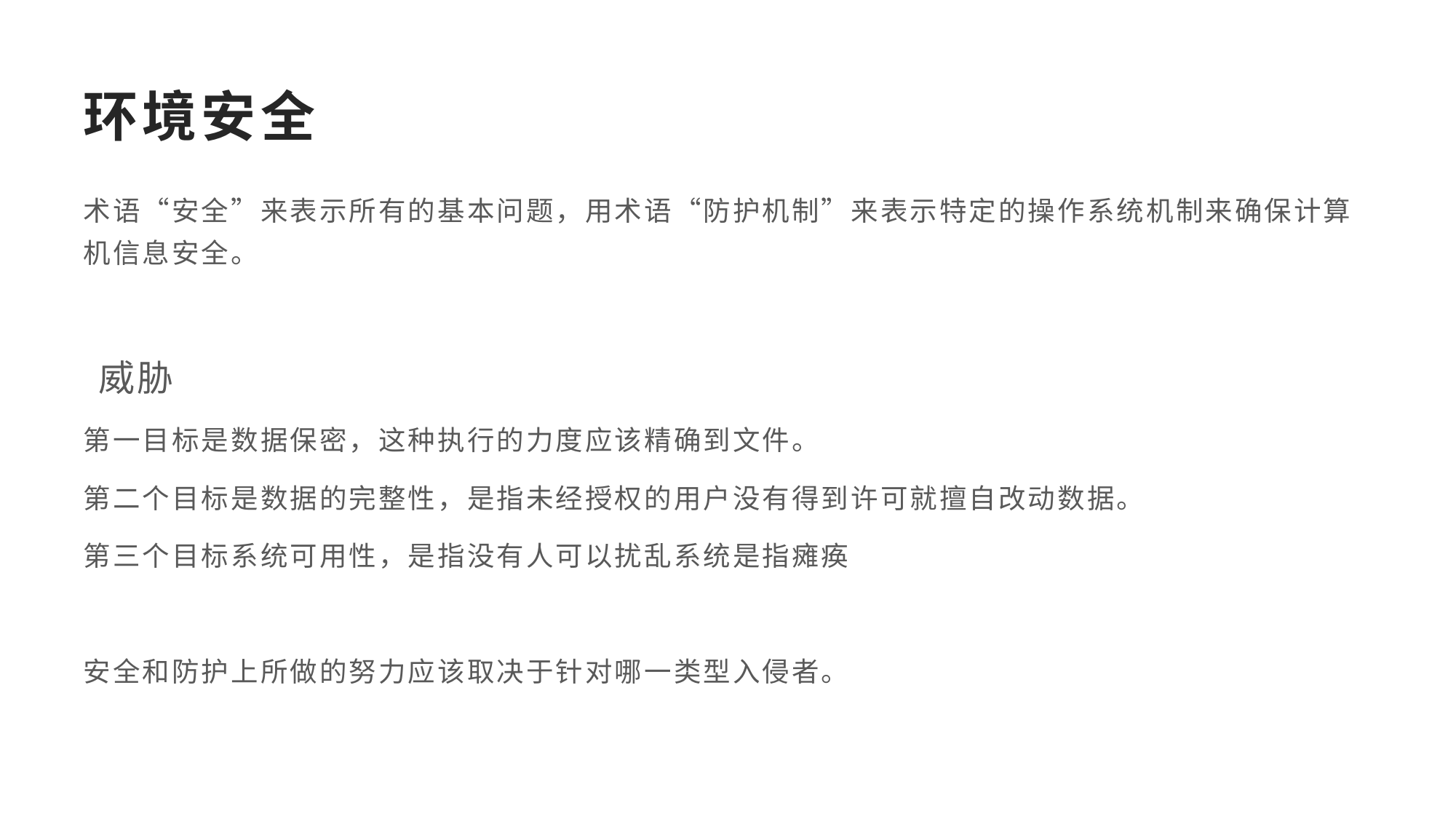

# 环境安全
术语“安全”来表示所有的基本问题，用术语“防护机制”来表示特定的操作系统机制来确保计算机信息安全。

 威胁
第一目标是数据保密，这种执行的力度应该精确到文件。
第二个目标是数据的完整性，是指未经授权的用户没有得到许可就擅自改动数据。
第三个目标系统可用性，是指没有人可以扰乱系统是指瘫痪

安全和防护上所做的努力应该取决于针对哪一类型入侵者。